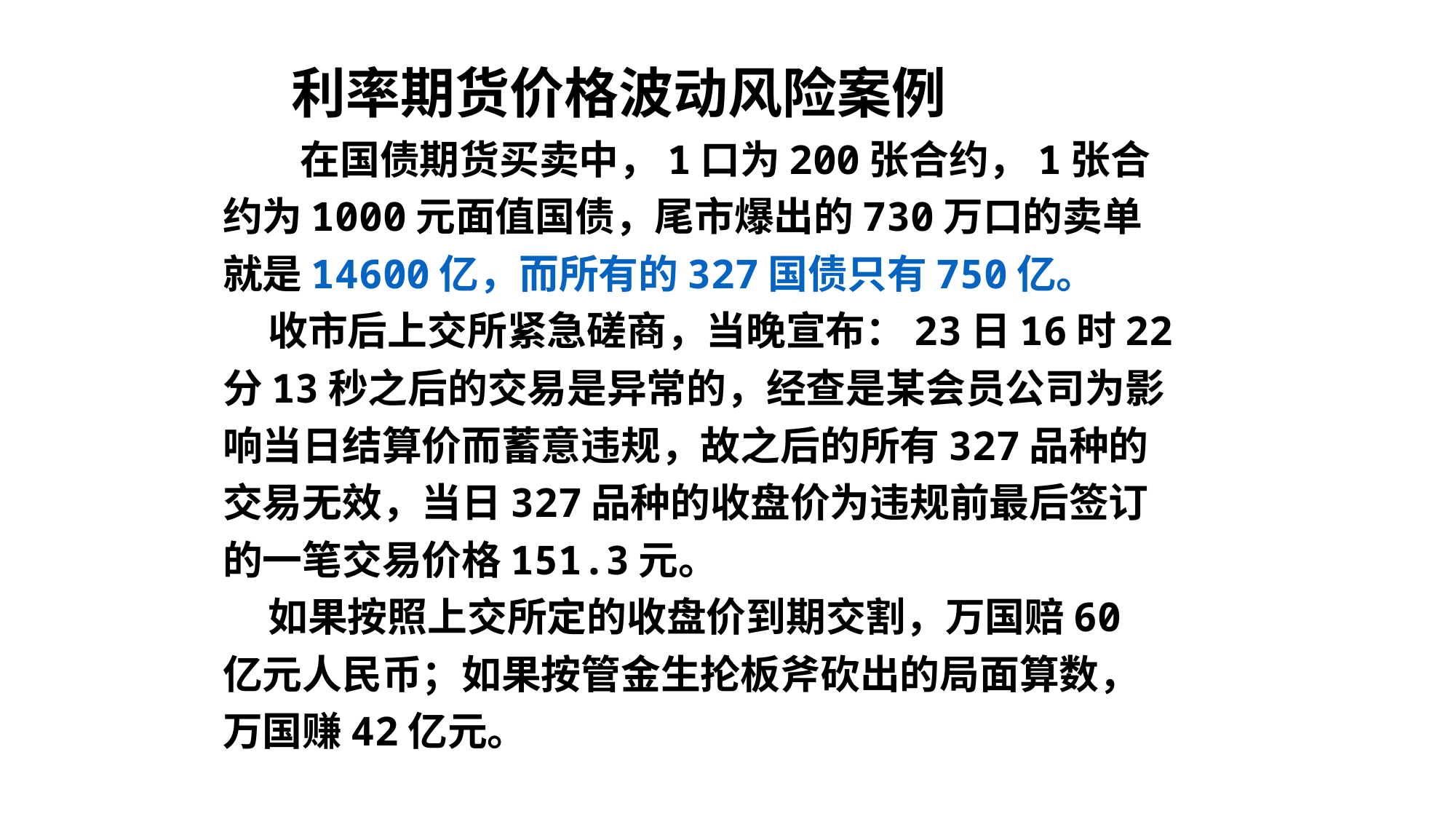

利率期货价格波动风险案例
                        在国债期货买卖中，1口为200张合约，1张合
约为1000元面值国债，尾市爆出的730万口的卖单
就是14600亿，而所有的327国债只有750亿。
    收市后上交所紧急磋商，当晚宣布：23日16时22
分13秒之后的交易是异常的，经查是某会员公司为影
响当日结算价而蓄意违规，故之后的所有327品种的
交易无效，当日327品种的收盘价为违规前最后签订
的一笔交易价格151.3元。
    如果按照上交所定的收盘价到期交割，万国赔60
亿元人民币；如果按管金生抡板斧砍出的局面算数，
万国赚42亿元。